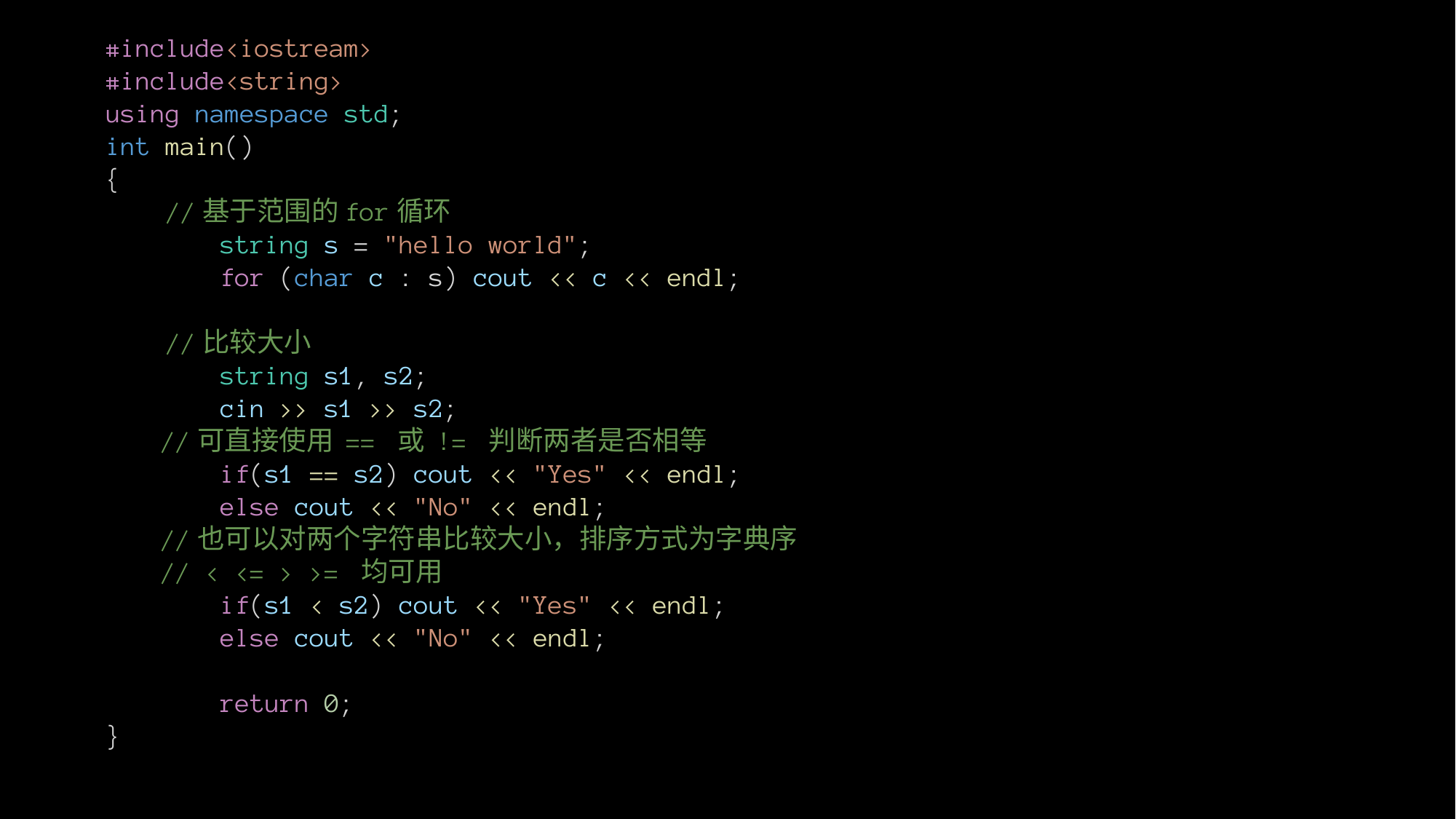

#include<iostream>
#include<string>
using namespace std;
int main()
{
    //基于范围的for循环
    string s = "hello world";
    for (char c : s) cout << c << endl;

    //比较大小
    string s1, s2;
    cin >> s1 >> s2;
//可直接使用 == 或 != 判断两者是否相等
    if(s1 == s2) cout << "Yes" << endl;
    else cout << "No" << endl;
//也可以对两个字符串比较大小，排序方式为字典序
// < <= > >= 均可用
    if(s1 < s2) cout << "Yes" << endl;
    else cout << "No" << endl;
    return 0;
}